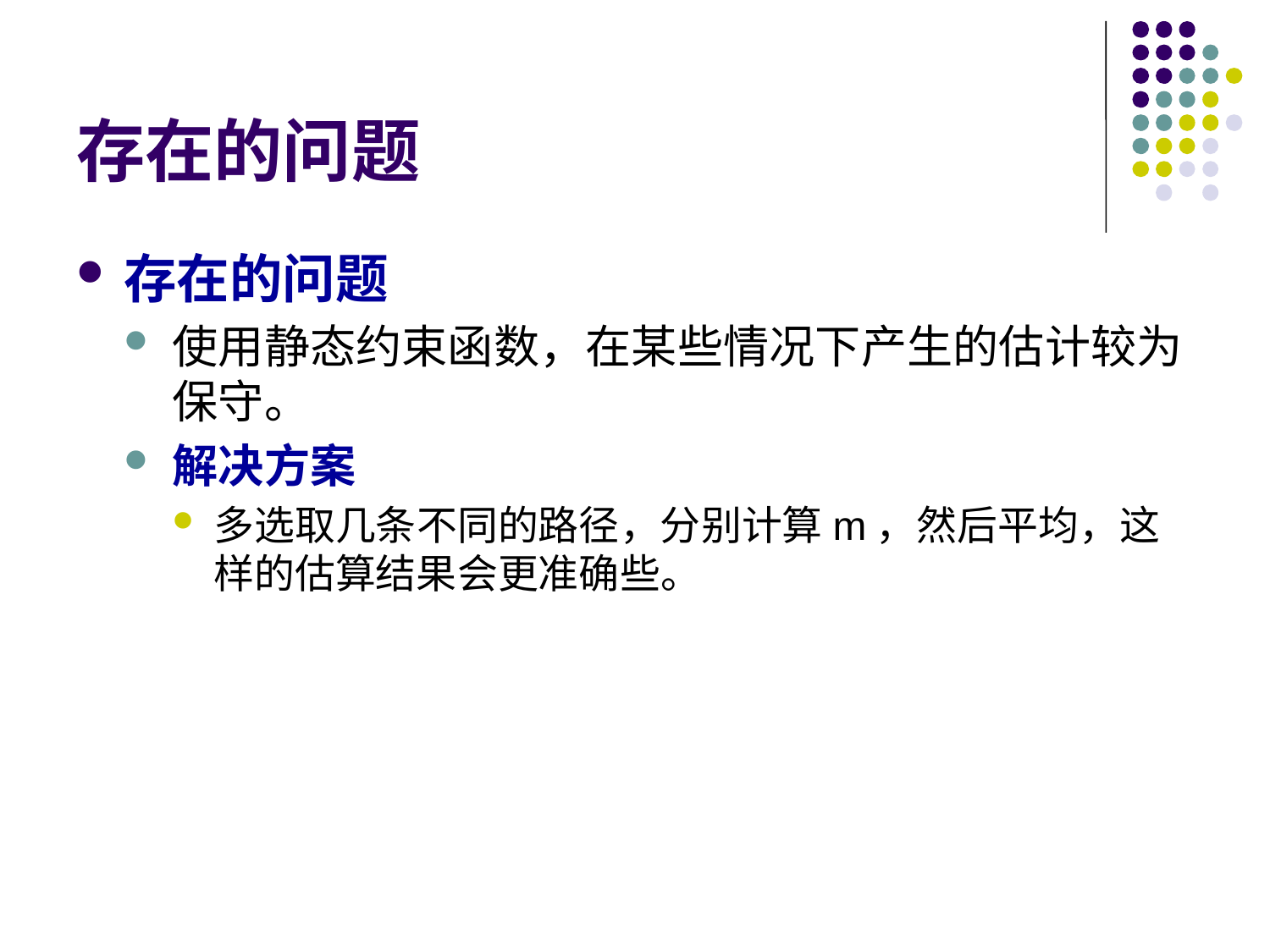

# 存在的问题
存在的问题
使用静态约束函数，在某些情况下产生的估计较为保守。
解决方案
多选取几条不同的路径，分别计算m，然后平均，这样的估算结果会更准确些。